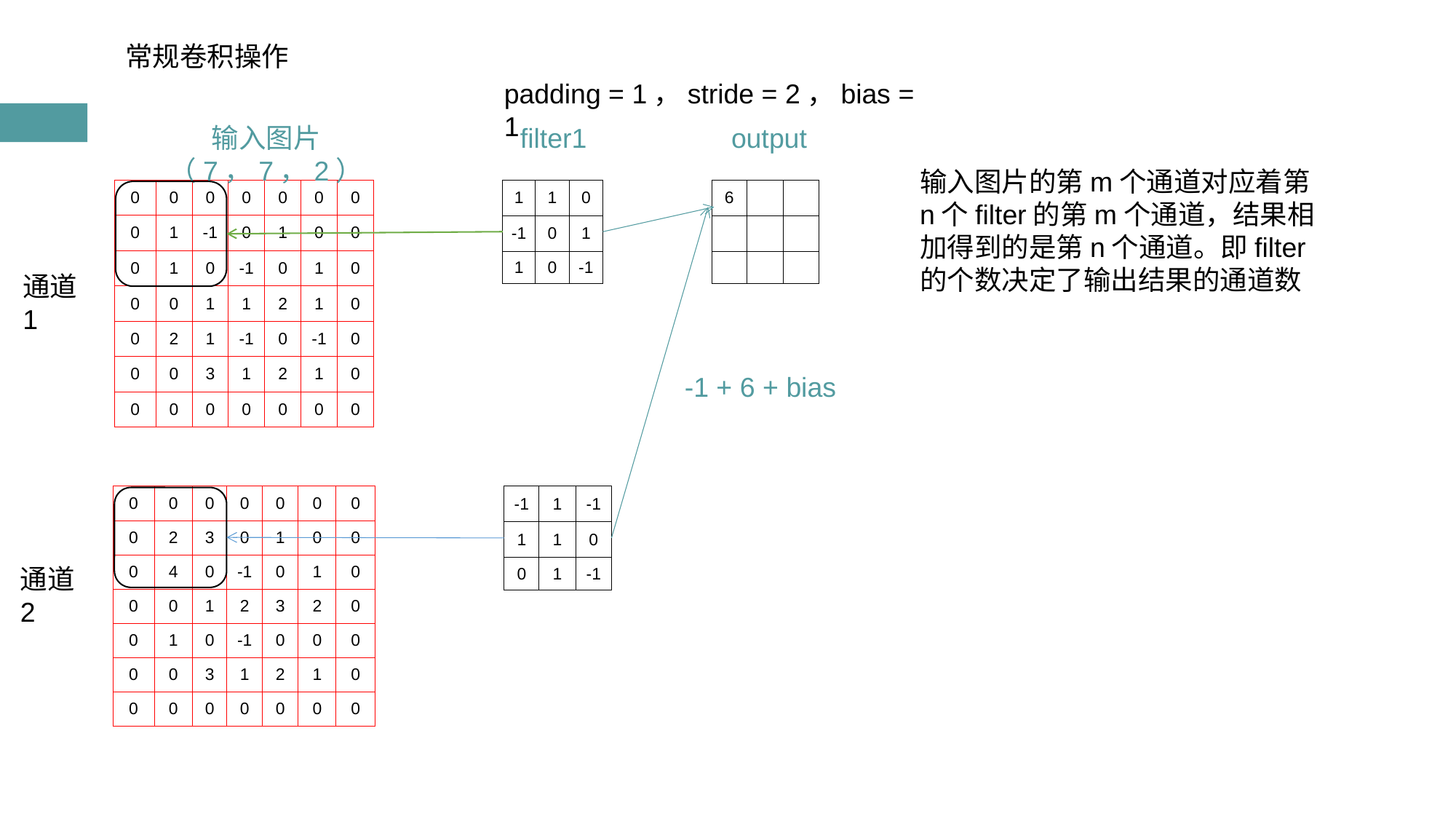

常规卷积操作
padding = 1，stride = 2，bias = 1
输入图片（7，7，2）
filter1
output
输入图片的第m个通道对应着第n个filter的第m个通道，结果相加得到的是第n个通道。即filter的个数决定了输出结果的通道数
| 0 | 0 | 0 | 0 | 0 | 0 | 0 |
| --- | --- | --- | --- | --- | --- | --- |
| 0 | 1 | -1 | 0 | 1 | 0 | 0 |
| 0 | 1 | 0 | -1 | 0 | 1 | 0 |
| 0 | 0 | 1 | 1 | 2 | 1 | 0 |
| 0 | 2 | 1 | -1 | 0 | -1 | 0 |
| 0 | 0 | 3 | 1 | 2 | 1 | 0 |
| 0 | 0 | 0 | 0 | 0 | 0 | 0 |
| 1 | 1 | 0 |
| --- | --- | --- |
| -1 | 0 | 1 |
| 1 | 0 | -1 |
| 6 |  |  |
| --- | --- | --- |
|  |  |  |
|  |  |  |

通道1
-1 + 6 + bias
| 0 | 0 | 0 | 0 | 0 | 0 | 0 |
| --- | --- | --- | --- | --- | --- | --- |
| 0 | 2 | 3 | 0 | 1 | 0 | 0 |
| 0 | 4 | 0 | -1 | 0 | 1 | 0 |
| 0 | 0 | 1 | 2 | 3 | 2 | 0 |
| 0 | 1 | 0 | -1 | 0 | 0 | 0 |
| 0 | 0 | 3 | 1 | 2 | 1 | 0 |
| 0 | 0 | 0 | 0 | 0 | 0 | 0 |
| -1 | 1 | -1 |
| --- | --- | --- |
| 1 | 1 | 0 |
| 0 | 1 | -1 |

通道2